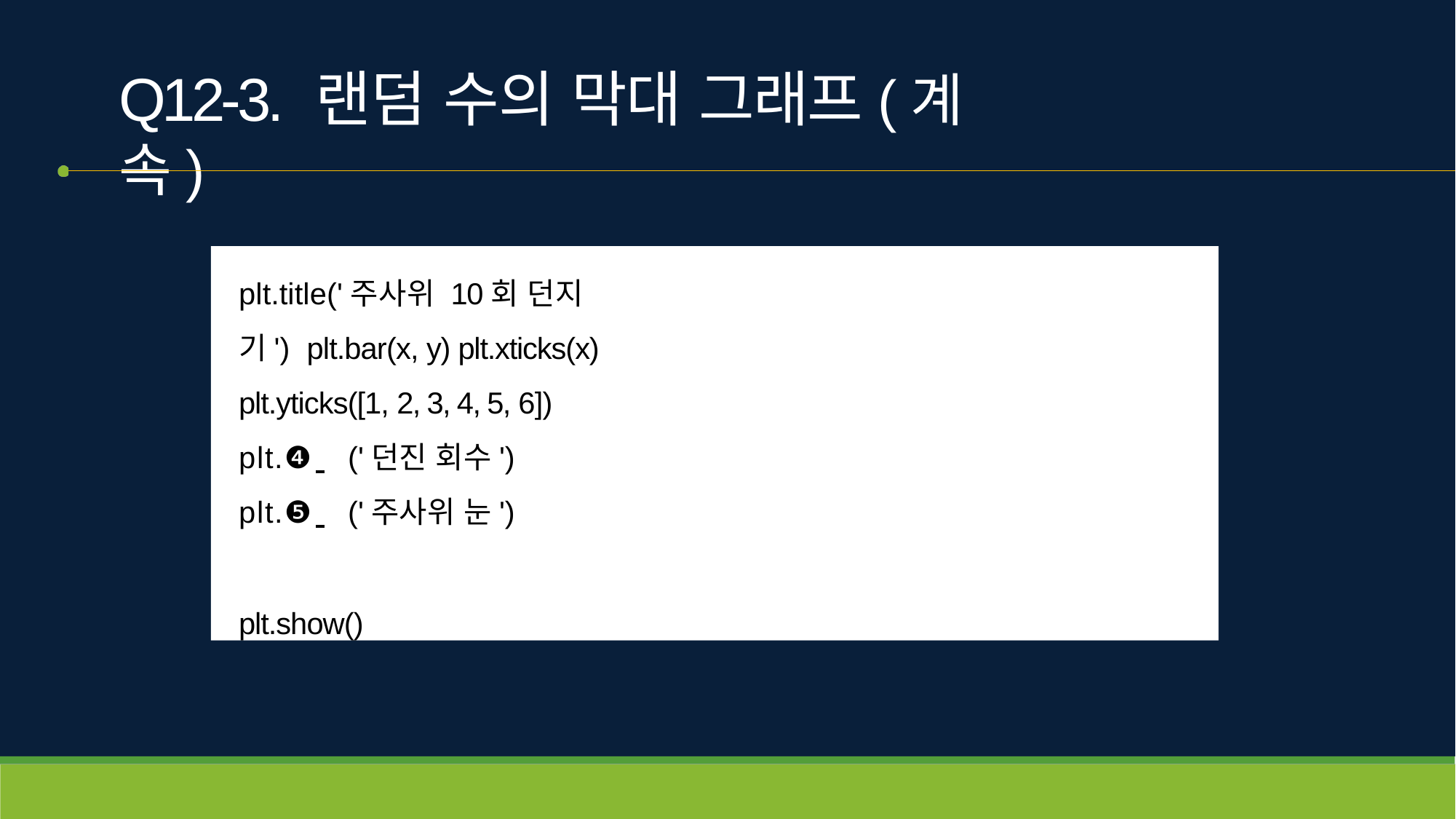

# Q12-3. 랜덤 수의 막대 그래프(계속)

plt.title('주사위 10회 던지기')  plt.bar(x, y) plt.xticks(x)  plt.yticks([1, 2, 3, 4, 5, 6])  plt.❹ 	('던진 회수')
plt.❺ 	('주사위 눈')

plt.show()